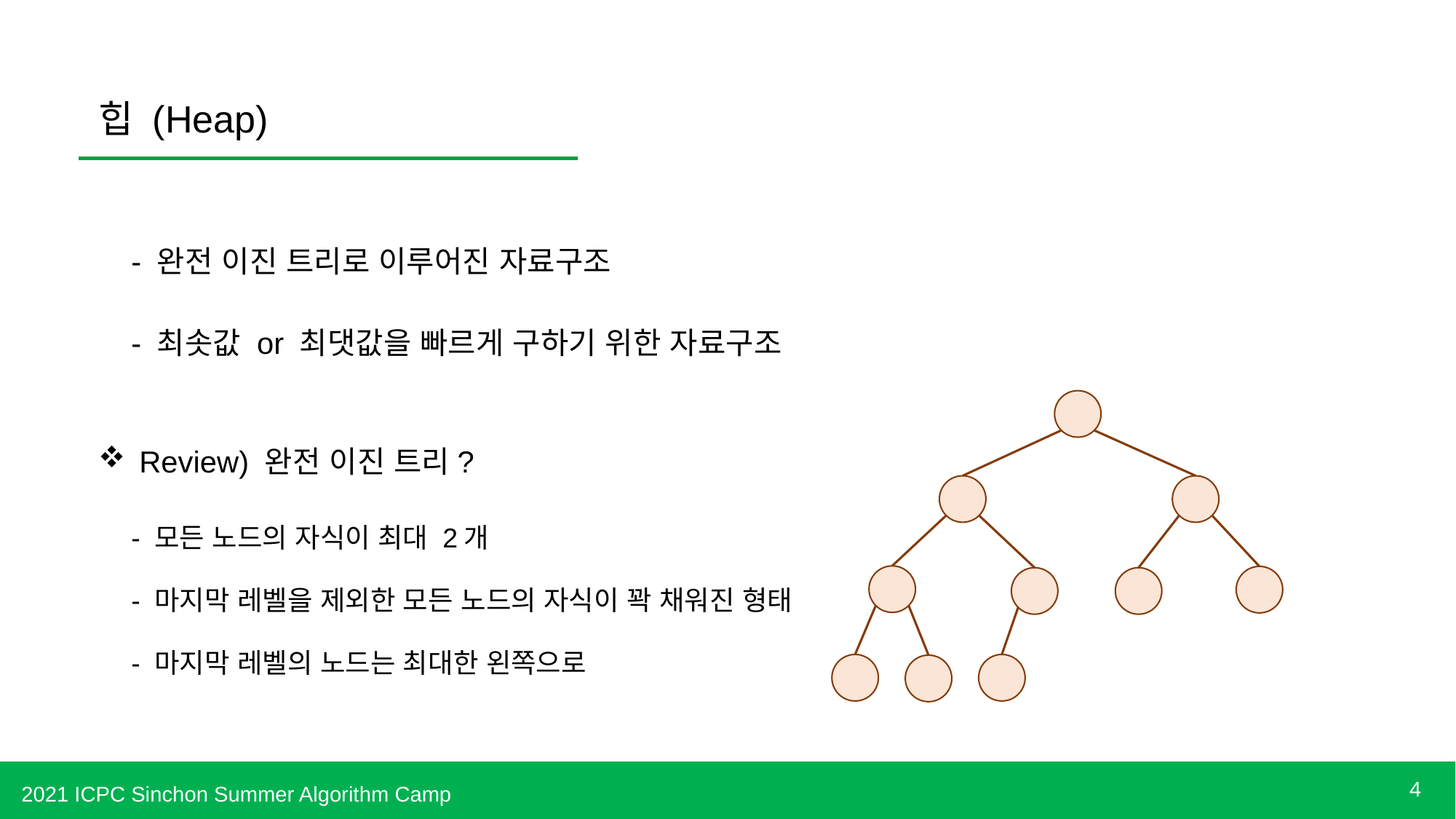

힙 (Heap)
- 완전 이진 트리로 이루어진 자료구조
- 최솟값 or 최댓값을 빠르게 구하기 위한 자료구조

Review) 완전 이진 트리?

- 모든 노드의 자식이 최대 2개

- 마지막 레벨을 제외한 모든 노드의 자식이 꽉 채워진 형태
- 마지막 레벨의 노드는 최대한 왼쪽으로

4
2021 ICPC Sinchon Summer Algorithm Camp